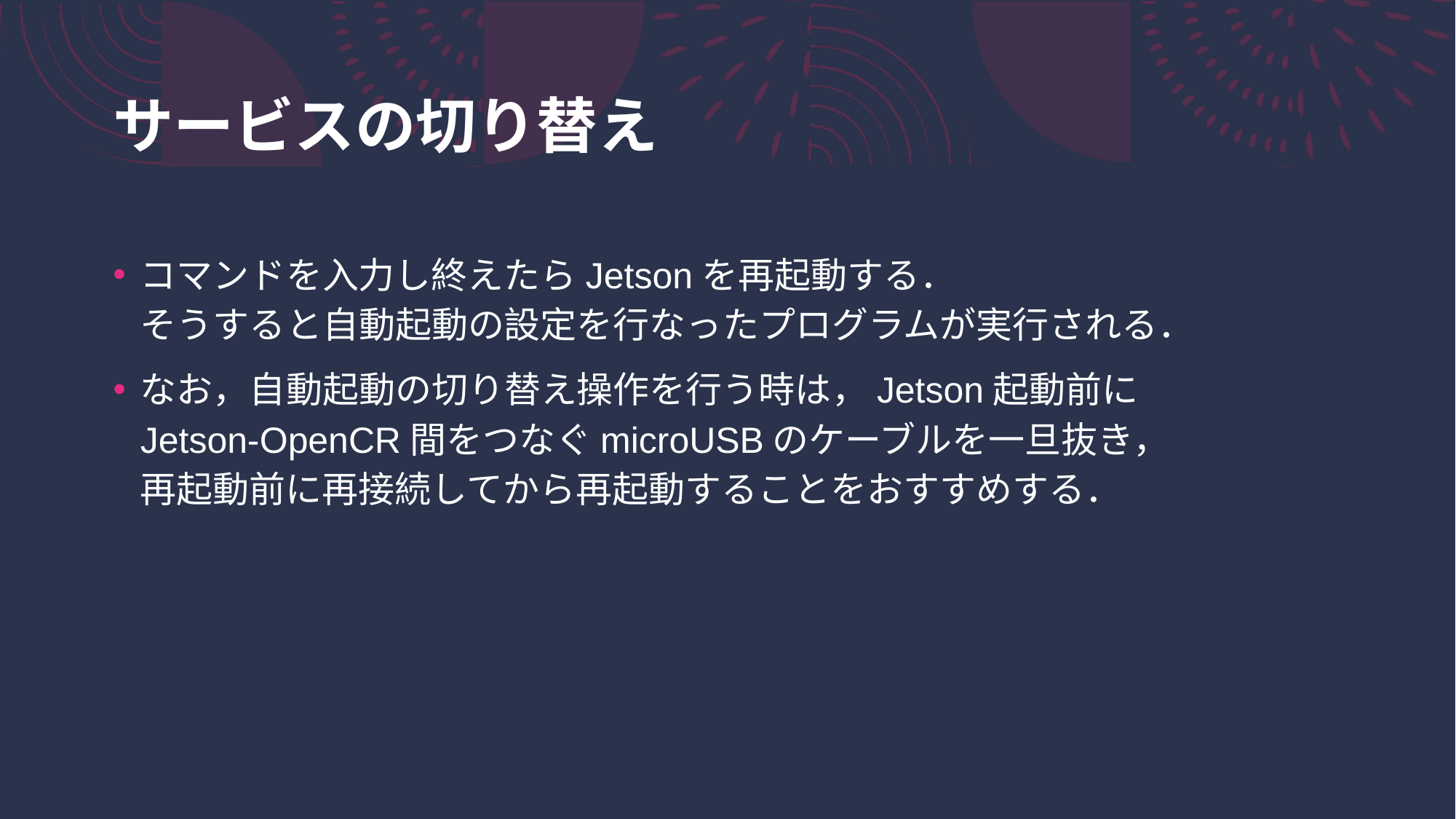

# サービスの切り替え
コマンドを入力し終えたらJetsonを再起動する．
そうすると自動起動の設定を行なったプログラムが実行される．
なお，自動起動の切り替え操作を行う時は，Jetson起動前に
Jetson-OpenCR間をつなぐmicroUSBのケーブルを一旦抜き，
再起動前に再接続してから再起動することをおすすめする．